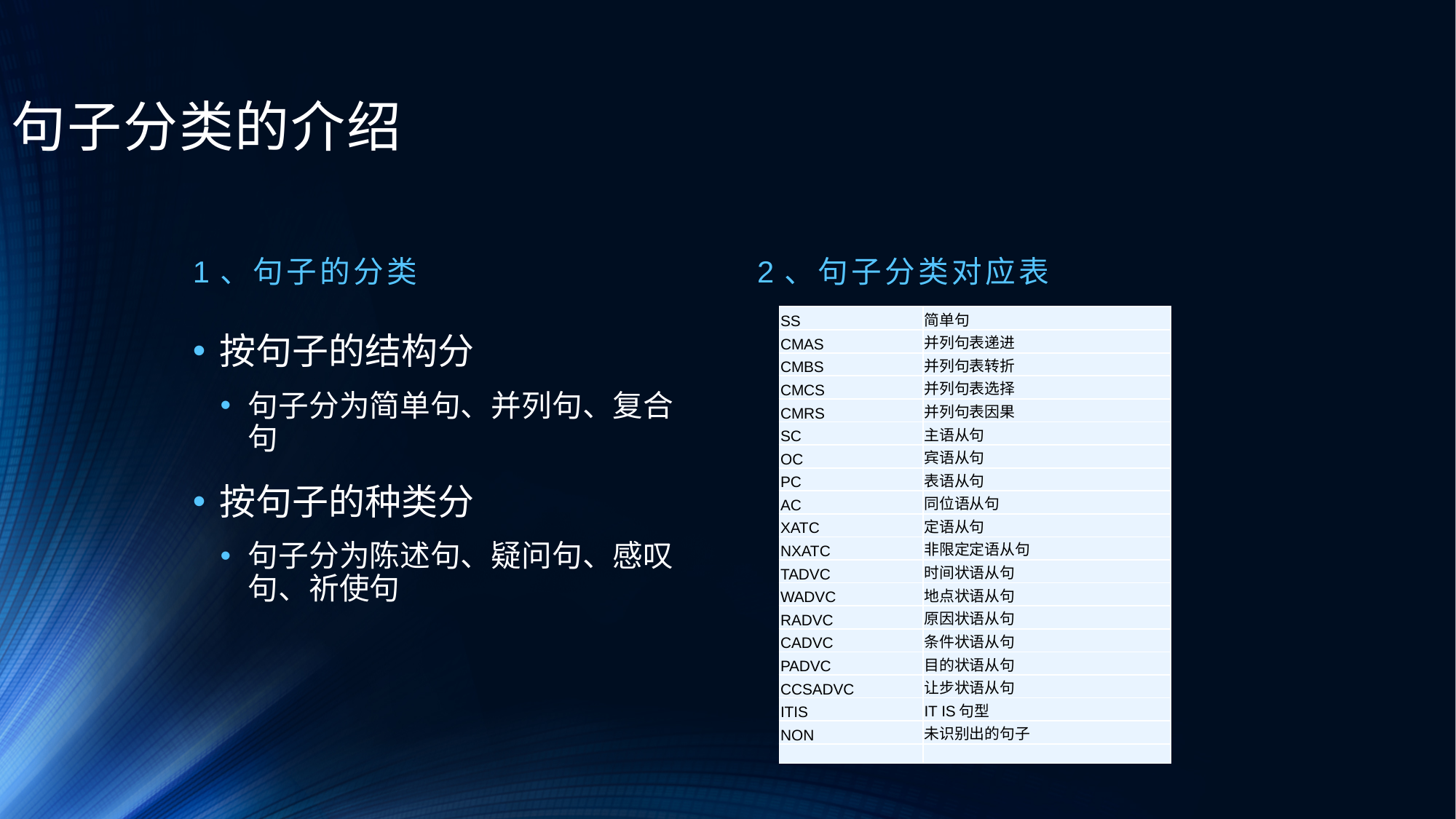

# 句子分类的介绍
1、句子的分类
2、句子分类对应表
| SS | 简单句 |
| --- | --- |
| CMAS | 并列句表递进 |
| CMBS | 并列句表转折 |
| CMCS | 并列句表选择 |
| CMRS | 并列句表因果 |
| SC | 主语从句 |
| OC | 宾语从句 |
| PC | 表语从句 |
| AC | 同位语从句 |
| XATC | 定语从句 |
| NXATC | 非限定定语从句 |
| TADVC | 时间状语从句 |
| WADVC | 地点状语从句 |
| RADVC | 原因状语从句 |
| CADVC | 条件状语从句 |
| PADVC | 目的状语从句 |
| CCSADVC | 让步状语从句 |
| ITIS | IT IS句型 |
| NON | 未识别出的句子 |
|  |  |
按句子的结构分
句子分为简单句、并列句、复合句
按句子的种类分
句子分为陈述句、疑问句、感叹句、祈使句